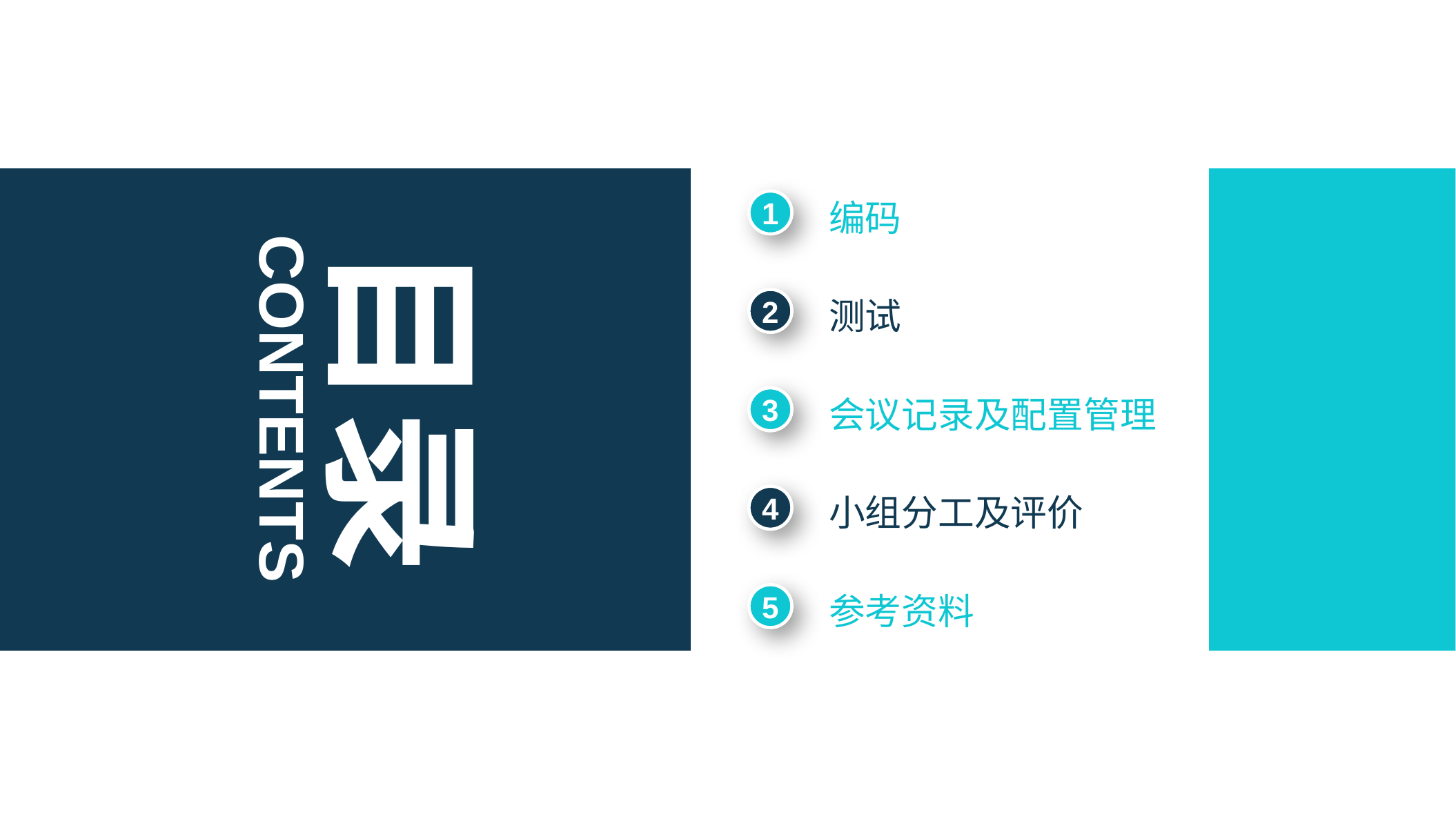

1
目录
编码
2
测试
CONTENTS
3
会议记录及配置管理
4
小组分工及评价
5
参考资料